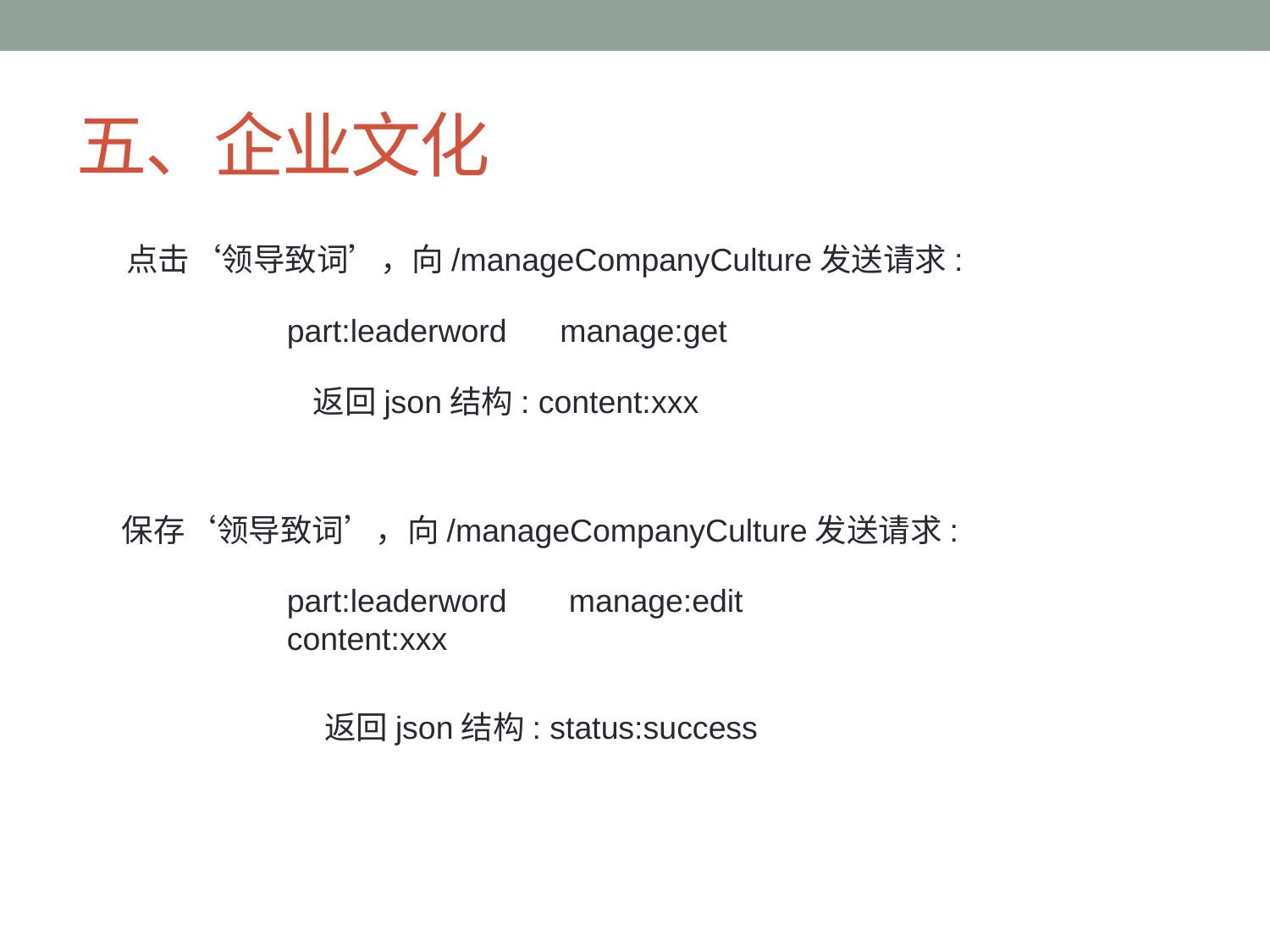

# 五、企业文化
点击‘领导致词’，向/manageCompanyCulture发送请求:
part:leaderword      manage:get
返回json结构: content:xxx
保存‘领导致词’，向/manageCompanyCulture发送请求:
part:leaderword       manage:edit   content:xxx
返回json结构: status:success